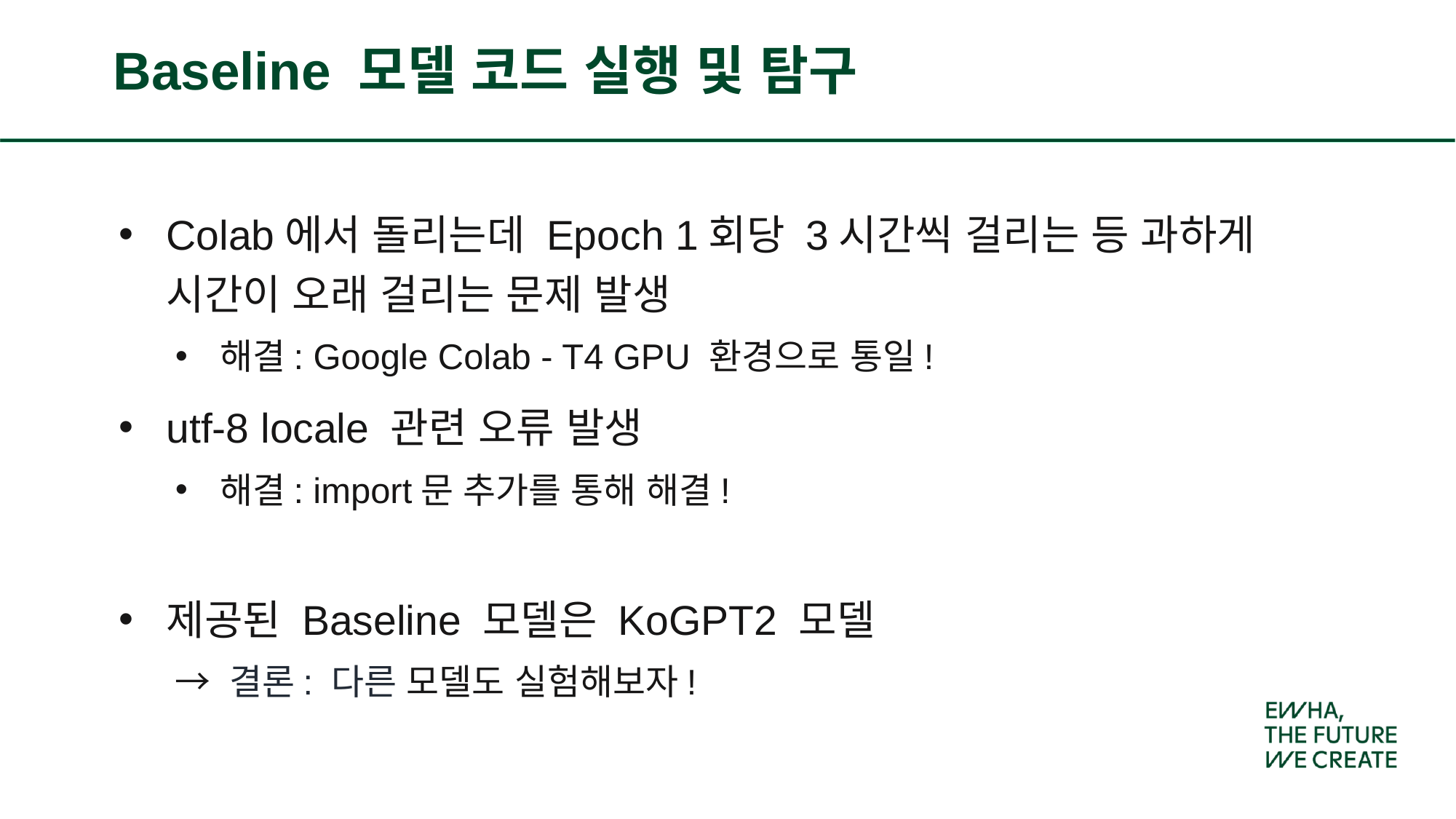

# Baseline 모델 코드 실행 및 탐구
Colab에서 돌리는데 Epoch 1회당 3시간씩 걸리는 등 과하게 시간이 오래 걸리는 문제 발생
해결: Google Colab - T4 GPU 환경으로 통일!
utf-8 locale 관련 오류 발생
해결: import문 추가를 통해 해결!

제공된 Baseline 모델은 KoGPT2 모델
→ 결론: 다른 모델도 실험해보자!